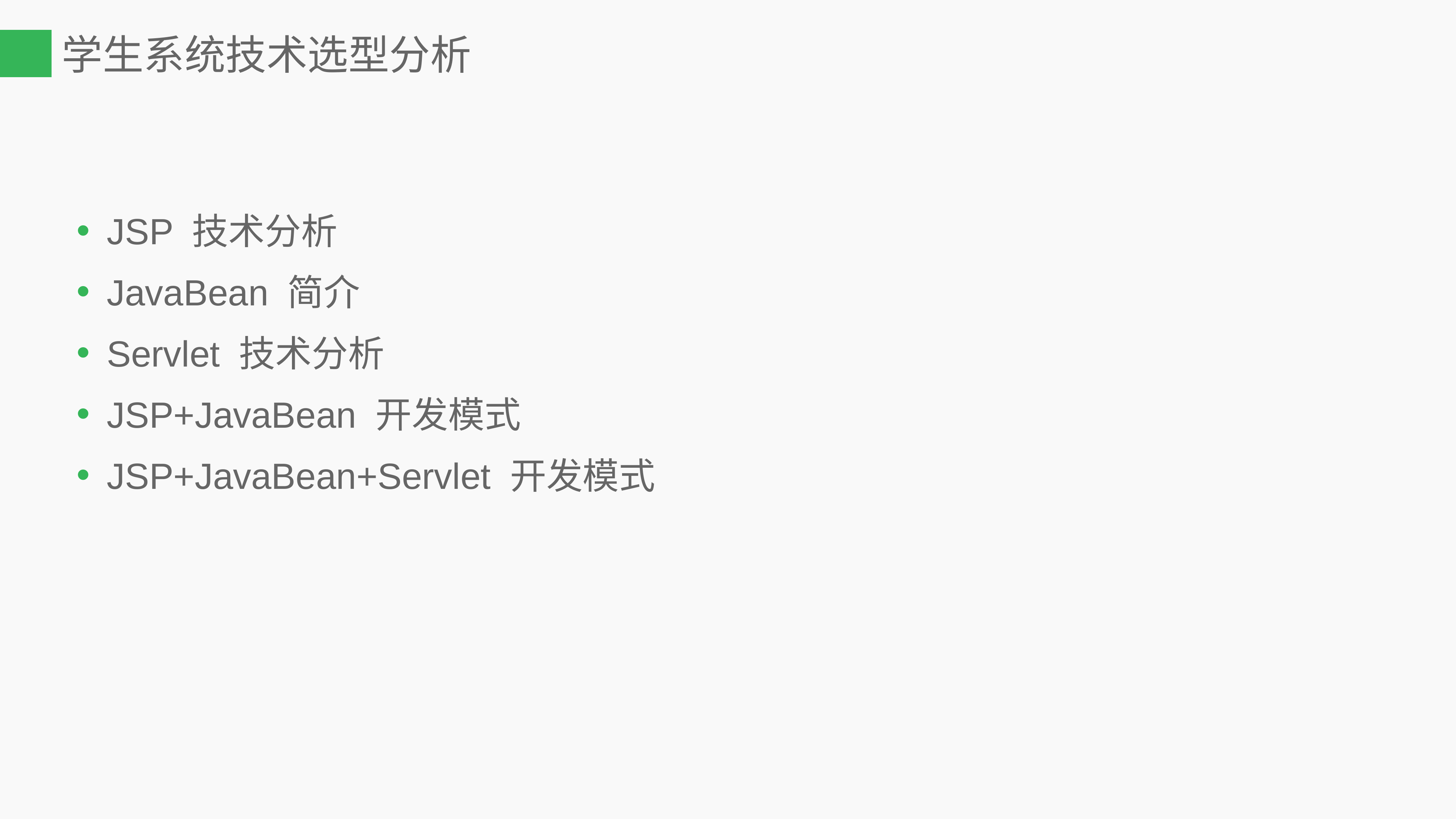

# 学生系统技术选型分析
JSP 技术分析
JavaBean 简介
Servlet 技术分析
JSP+JavaBean 开发模式
JSP+JavaBean+Servlet 开发模式